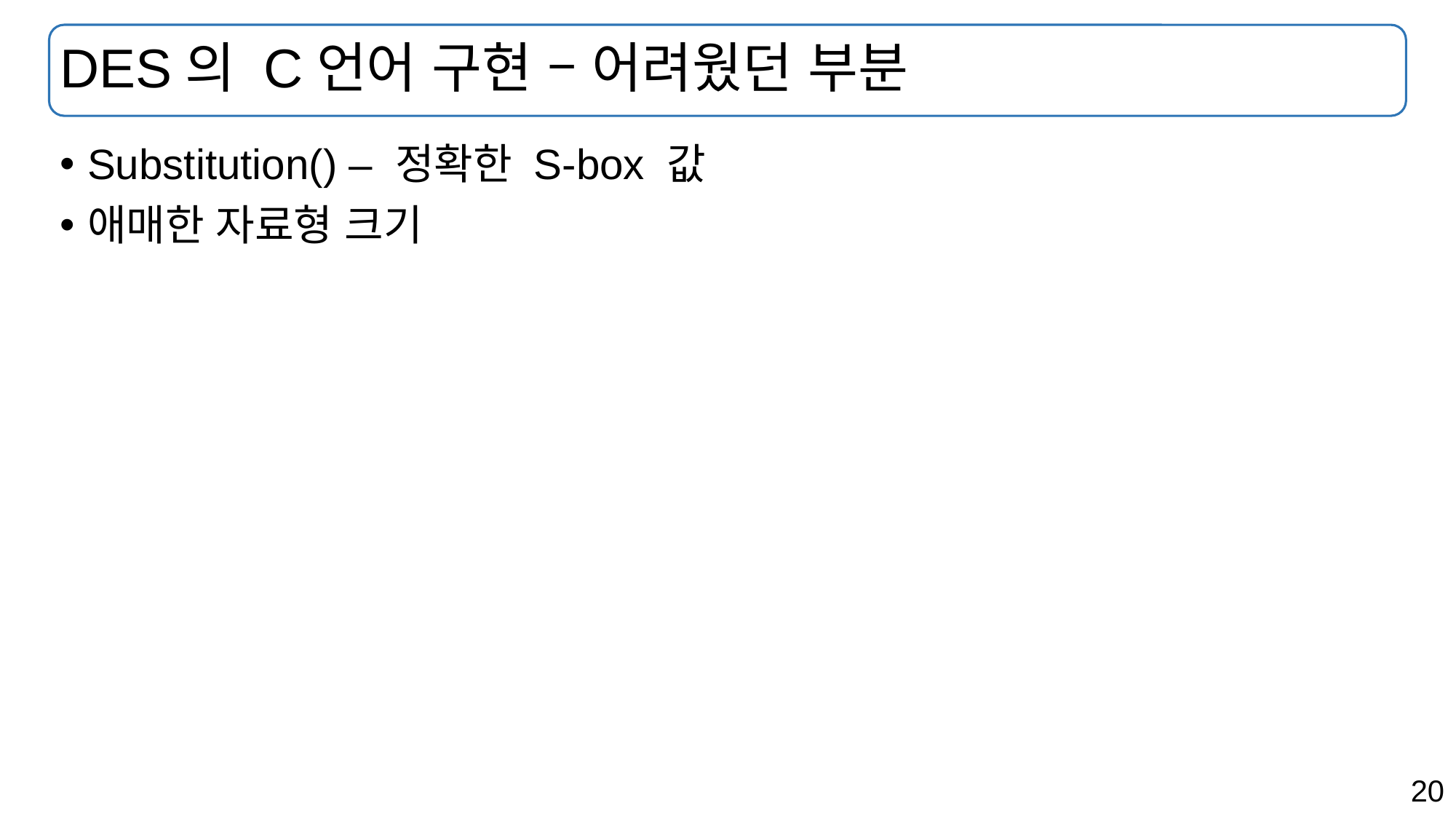

# DES의 C언어 구현 – 어려웠던 부분
Substitution() – 정확한 S-box 값
애매한 자료형 크기